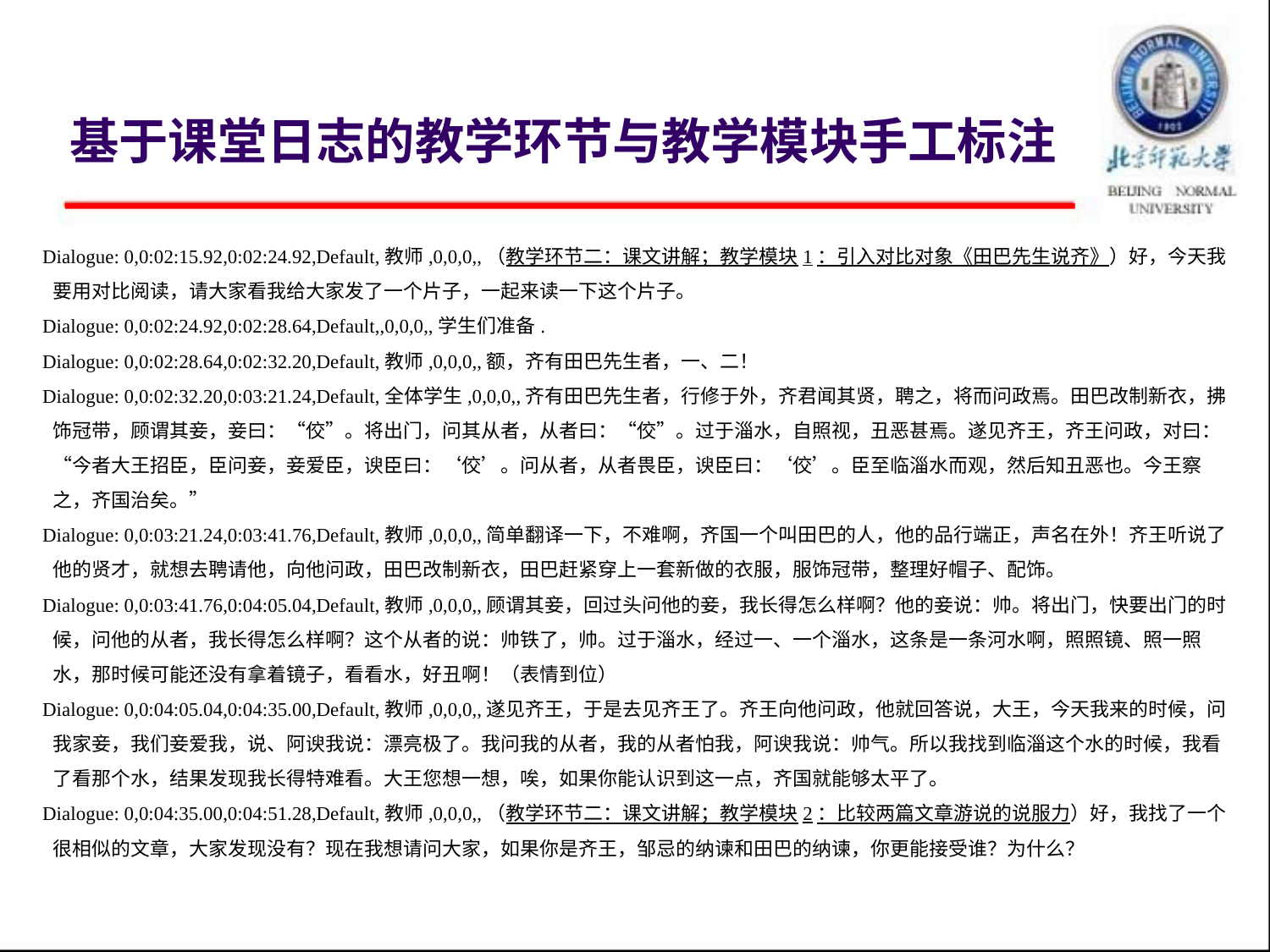

# 基于课堂日志的教学环节与教学模块手工标注
Dialogue: 0,0:02:15.92,0:02:24.92,Default,教师,0,0,0,,（教学环节二：课文讲解；教学模块1：引入对比对象《田巴先生说齐》）好，今天我要用对比阅读，请大家看我给大家发了一个片子，一起来读一下这个片子。
Dialogue: 0,0:02:24.92,0:02:28.64,Default,,0,0,0,,学生们准备.
Dialogue: 0,0:02:28.64,0:02:32.20,Default,教师,0,0,0,,额，齐有田巴先生者，一、二！
Dialogue: 0,0:02:32.20,0:03:21.24,Default,全体学生,0,0,0,,齐有田巴先生者，行修于外，齐君闻其贤，聘之，将而问政焉。田巴改制新衣，拂饰冠带，顾谓其妾，妾曰：“佼”。将出门，问其从者，从者曰：“佼”。过于淄水，自照视，丑恶甚焉。遂见齐王，齐王问政，对曰：“今者大王招臣，臣问妾，妾爱臣，谀臣曰：‘佼’。问从者，从者畏臣，谀臣曰：‘佼’。臣至临淄水而观，然后知丑恶也。今王察之，齐国治矣。”
Dialogue: 0,0:03:21.24,0:03:41.76,Default,教师,0,0,0,,简单翻译一下，不难啊，齐国一个叫田巴的人，他的品行端正，声名在外！齐王听说了他的贤才，就想去聘请他，向他问政，田巴改制新衣，田巴赶紧穿上一套新做的衣服，服饰冠带，整理好帽子、配饰。
Dialogue: 0,0:03:41.76,0:04:05.04,Default,教师,0,0,0,,顾谓其妾，回过头问他的妾，我长得怎么样啊？他的妾说：帅。将出门，快要出门的时候，问他的从者，我长得怎么样啊？这个从者的说：帅铁了，帅。过于淄水，经过一、一个淄水，这条是一条河水啊，照照镜、照一照水，那时候可能还没有拿着镜子，看看水，好丑啊！（表情到位）
Dialogue: 0,0:04:05.04,0:04:35.00,Default,教师,0,0,0,,遂见齐王，于是去见齐王了。齐王向他问政，他就回答说，大王，今天我来的时候，问我家妾，我们妾爱我，说、阿谀我说：漂亮极了。我问我的从者，我的从者怕我，阿谀我说：帅气。所以我找到临淄这个水的时候，我看了看那个水，结果发现我长得特难看。大王您想一想，唉，如果你能认识到这一点，齐国就能够太平了。
Dialogue: 0,0:04:35.00,0:04:51.28,Default,教师,0,0,0,,（教学环节二：课文讲解；教学模块2：比较两篇文章游说的说服力）好，我找了一个很相似的文章，大家发现没有？现在我想请问大家，如果你是齐王，邹忌的纳谏和田巴的纳谏，你更能接受谁？为什么？